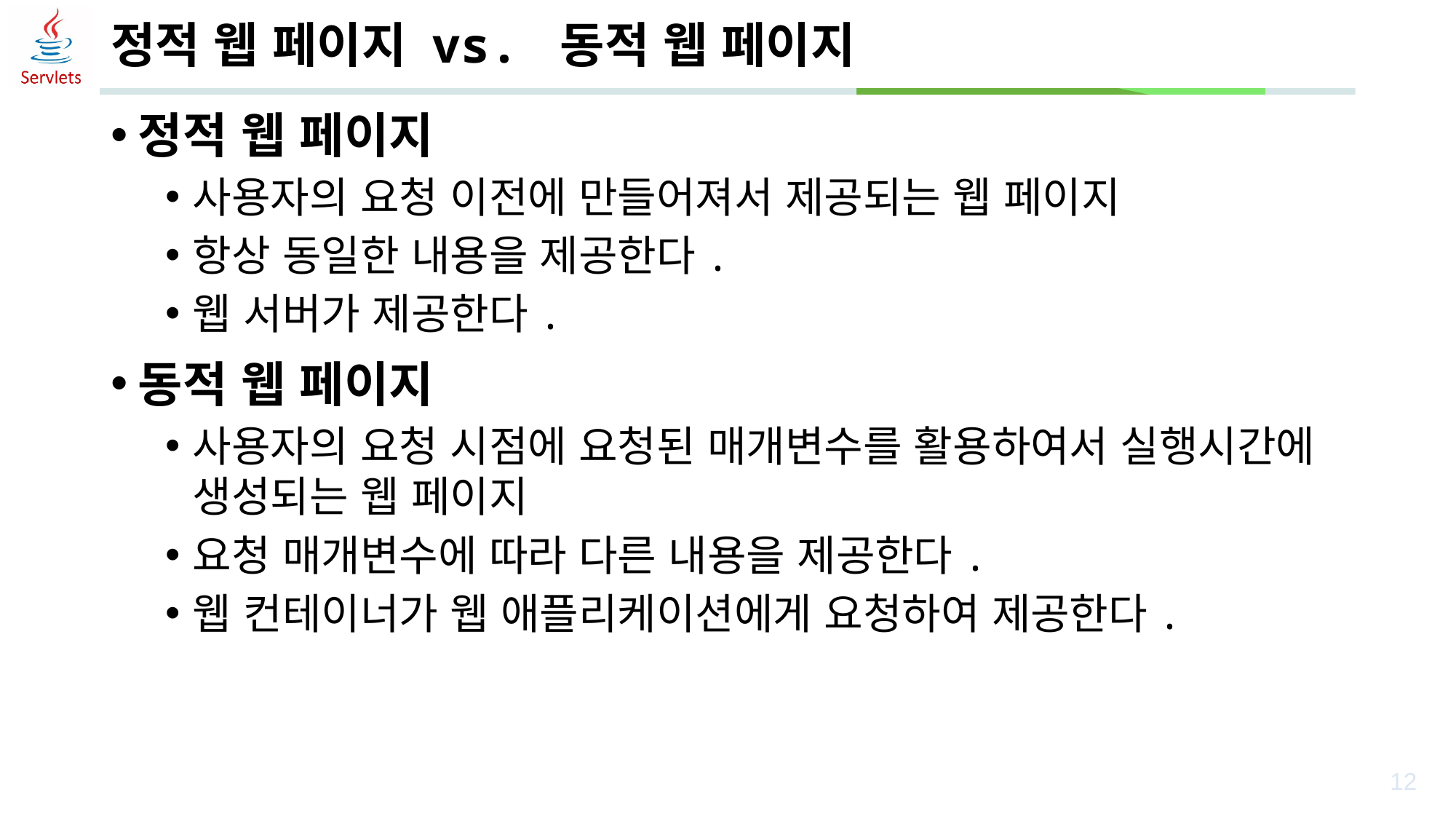

# 정적 웹 페이지 vs. 동적 웹 페이지
정적 웹 페이지
사용자의 요청 이전에 만들어져서 제공되는 웹 페이지
항상 동일한 내용을 제공한다.
웹 서버가 제공한다.
동적 웹 페이지
사용자의 요청 시점에 요청된 매개변수를 활용하여서 실행시간에 생성되는 웹 페이지
요청 매개변수에 따라 다른 내용을 제공한다.
웹 컨테이너가 웹 애플리케이션에게 요청하여 제공한다.
12